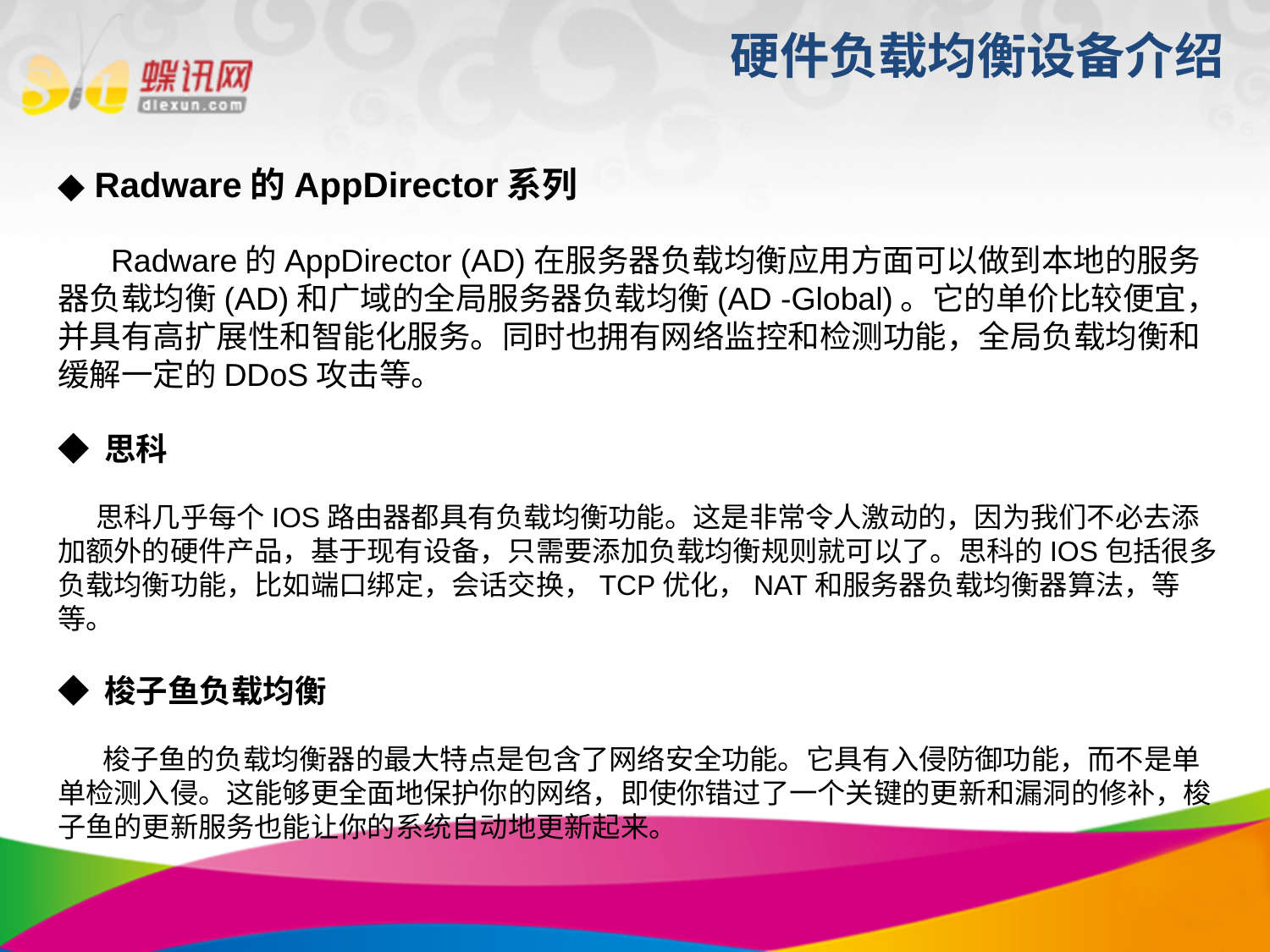

# 硬件负载均衡设备介绍
◆ Radware的AppDirector系列

      Radware的AppDirector (AD)在服务器负载均衡应用方面可以做到本地的服务器负载均衡(AD)和广域的全局服务器负载均衡(AD -Global)。它的单价比较便宜，并具有高扩展性和智能化服务。同时也拥有网络监控和检测功能，全局负载均衡和缓解一定的DDoS攻击等。

◆ 思科

     思科几乎每个IOS路由器都具有负载均衡功能。这是非常令人激动的，因为我们不必去添加额外的硬件产品，基于现有设备，只需要添加负载均衡规则就可以了。思科的IOS包括很多负载均衡功能，比如端口绑定，会话交换，TCP优化，NAT和服务器负载均衡器算法，等等。

◆ 梭子鱼负载均衡

      梭子鱼的负载均衡器的最大特点是包含了网络安全功能。它具有入侵防御功能，而不是单单检测入侵。这能够更全面地保护你的网络，即使你错过了一个关键的更新和漏洞的修补，梭子鱼的更新服务也能让你的系统自动地更新起来。